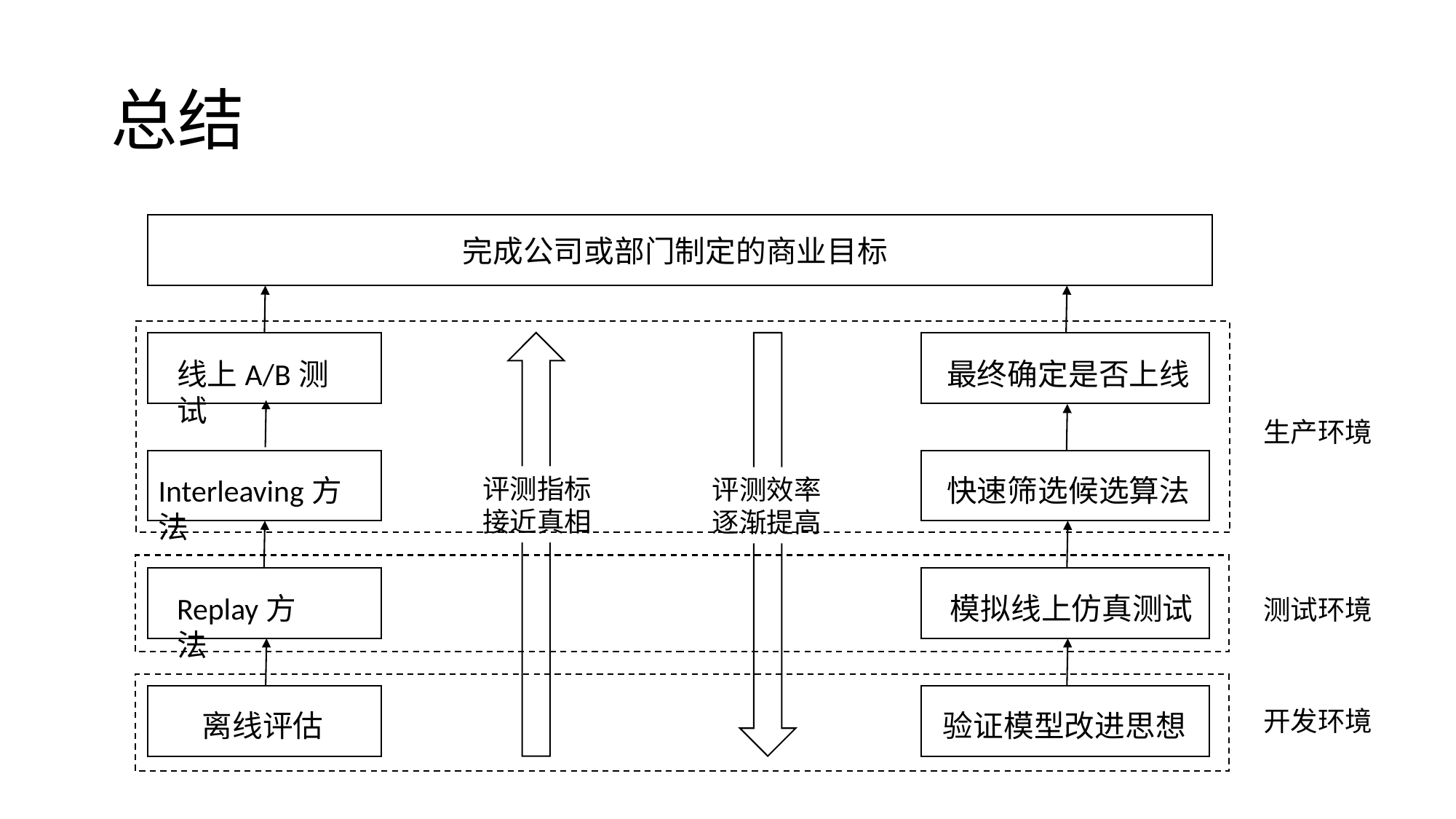

# 总结

完成公司或部门制定的商业目标

线上A/B测试
最终确定是否上线
生产环境

Interleaving方法
评测指标
接近真相
快速筛选候选算法
评测效率
逐渐提高

Replay方法
模拟线上仿真测试
测试环境

开发环境
离线评估
验证模型改进思想